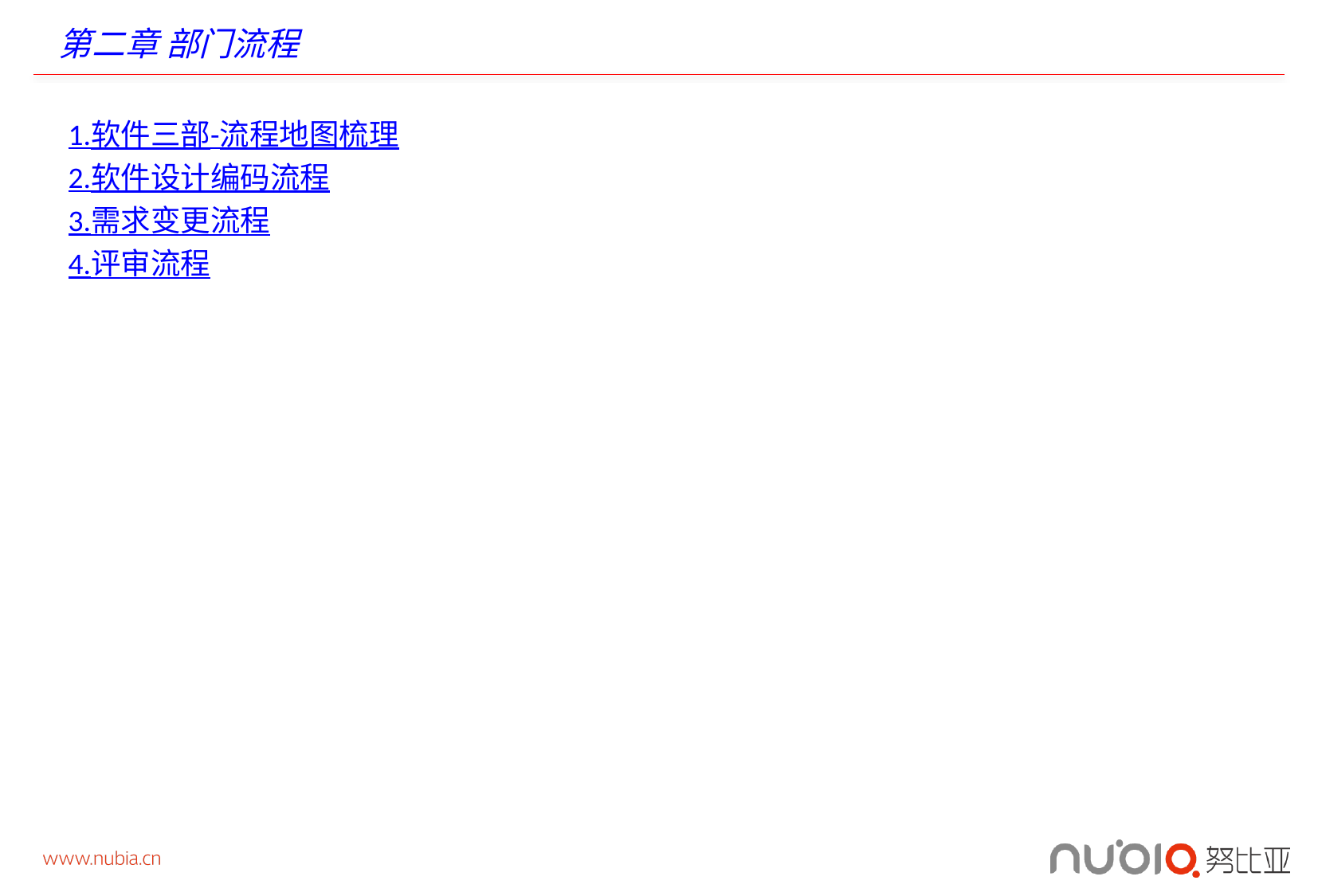

# 第二章 部门流程
1.软件三部-流程地图梳理
2.软件设计编码流程
3.需求变更流程
4.评审流程